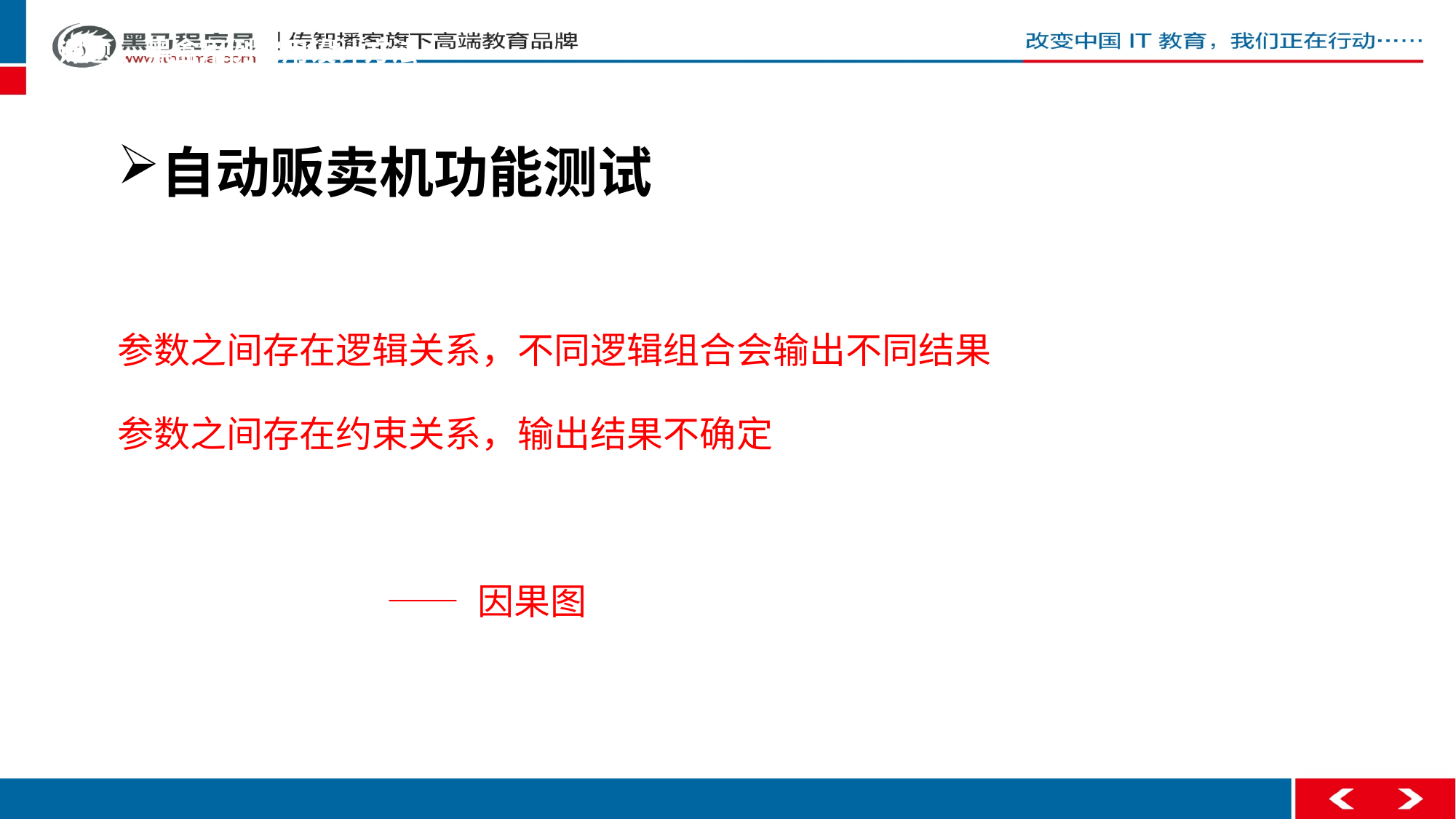

课题 、黑盒用例常用设计方法
自动贩卖机功能测试

参数之间存在逻辑关系，不同逻辑组合会输出不同结果
参数之间存在约束关系，输出结果不确定

                                 —— 因果图